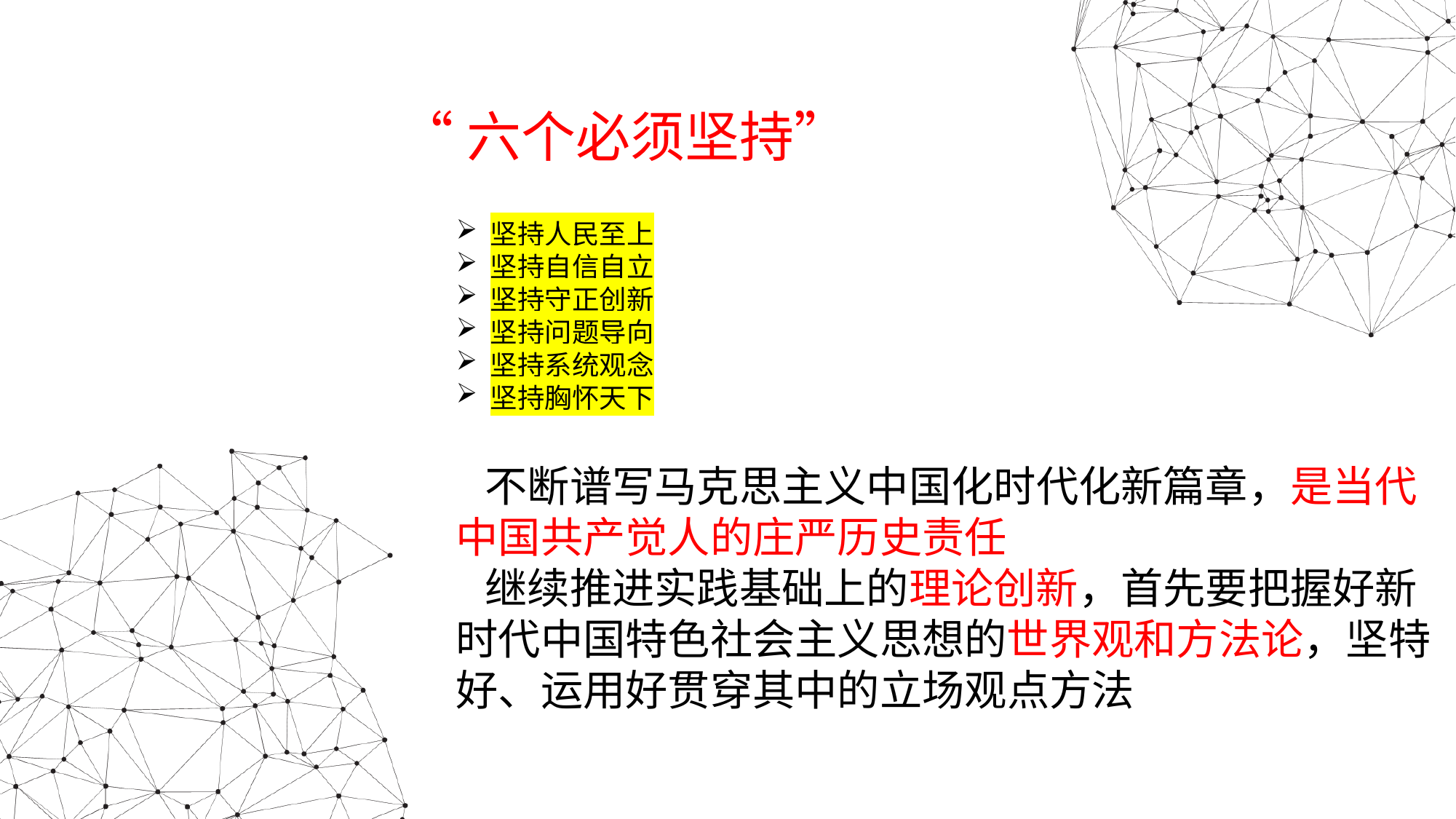

“六个必须坚持”
坚持人民至上
坚持自信自立
坚持守正创新
坚持问题导向
坚持系统观念
坚持胸怀天下
  不断谱写马克思主义中国化时代化新篇章，是当代中国共产觉人的庄严历史责任
  继续推进实践基础上的理论创新，首先要把握好新时代中国特色社会主义思想的世界观和方法论，坚特好、运用好贯穿其中的立场观点方法